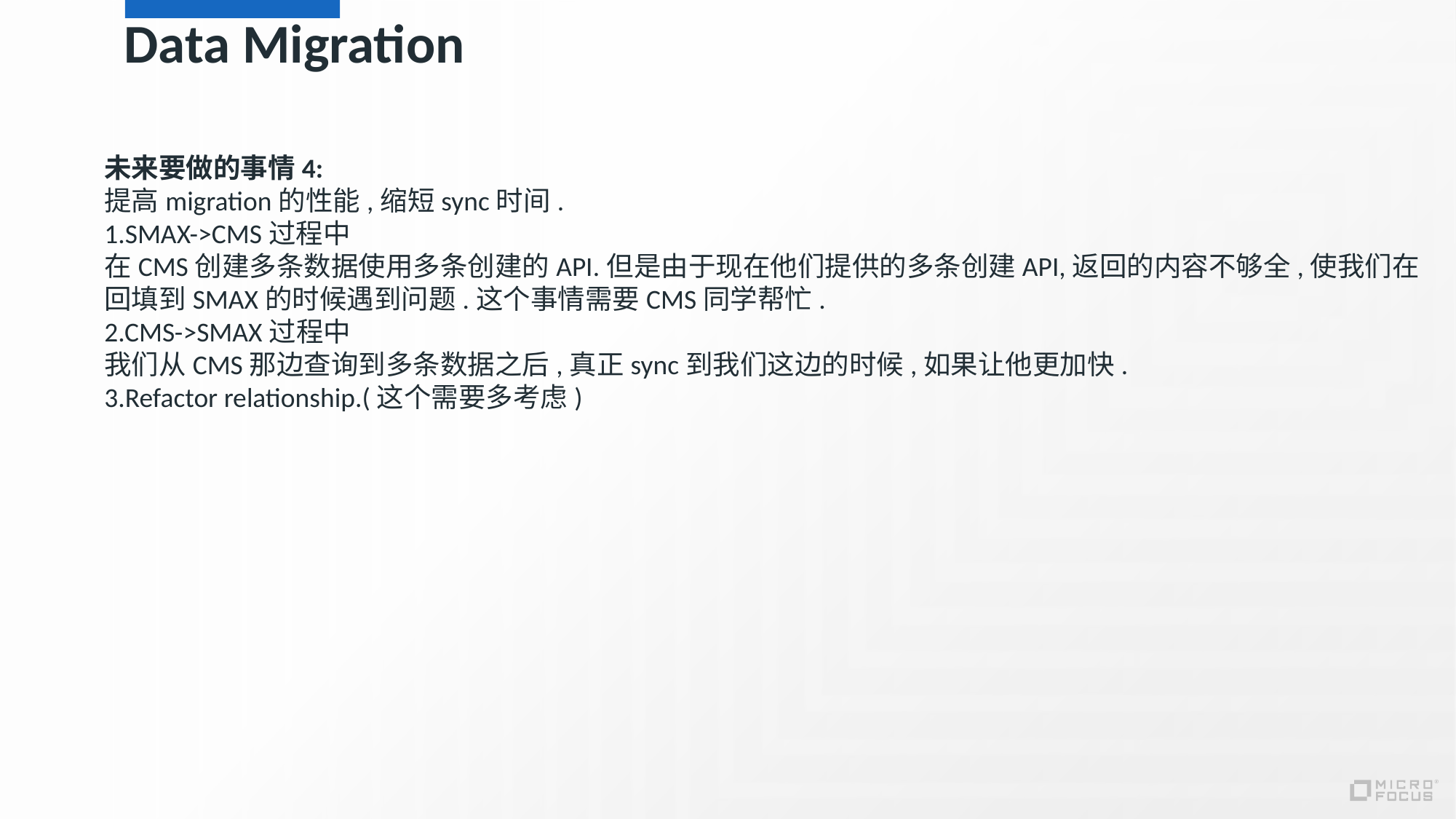

# Data Migration
未来要做的事情4:
提高migration的性能,缩短sync时间.
1.SMAX->CMS过程中
在CMS创建多条数据使用多条创建的API.但是由于现在他们提供的多条创建API,返回的内容不够全,使我们在
回填到SMAX的时候遇到问题.这个事情需要CMS同学帮忙.
2.CMS->SMAX过程中
我们从CMS那边查询到多条数据之后,真正sync到我们这边的时候,如果让他更加快.
3.Refactor relationship.(这个需要多考虑)